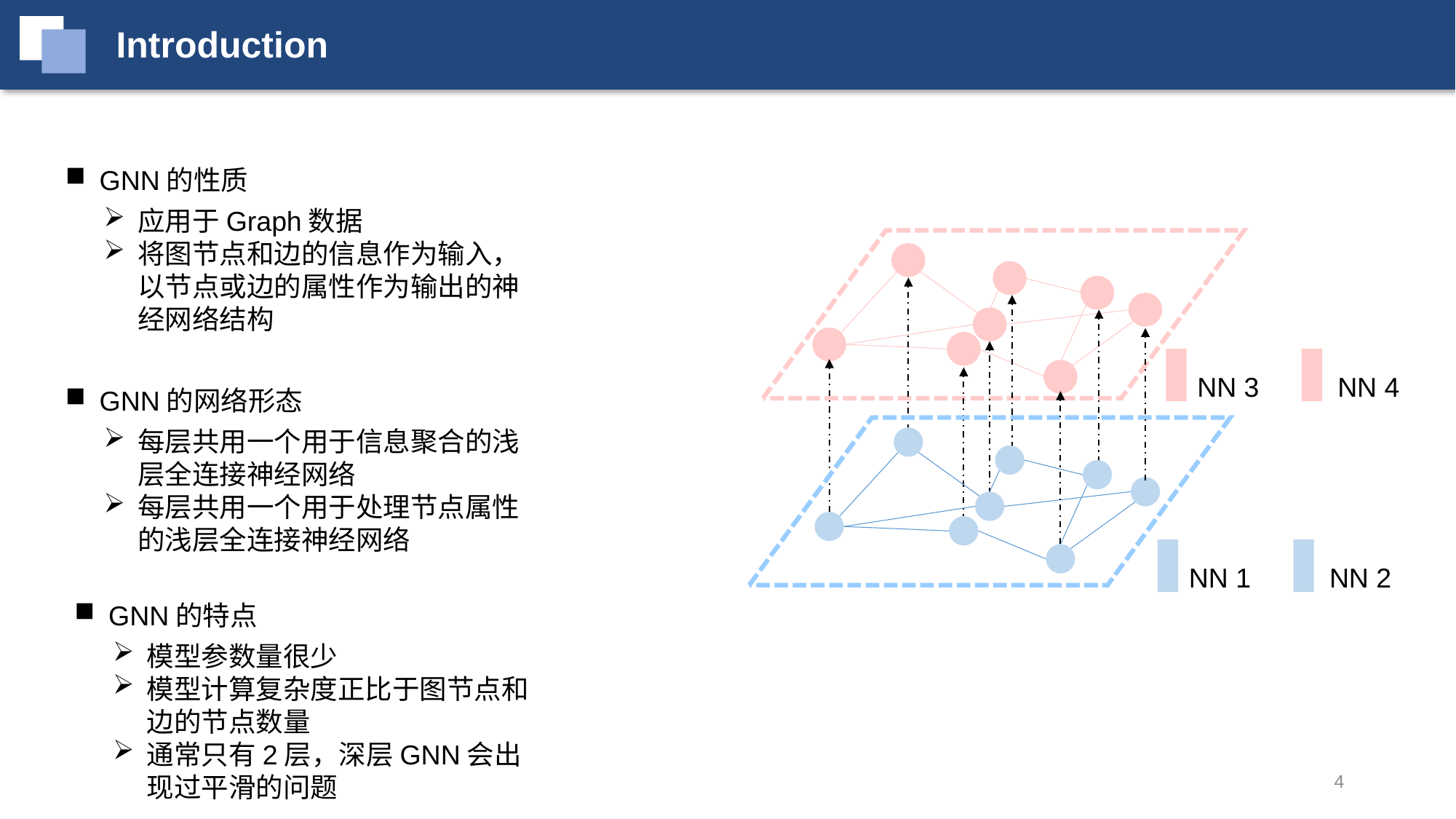

Introduction

GNN的性质
应用于Graph数据
将图节点和边的信息作为输入，以节点或边的属性作为输出的神经网络结构

NN 3
NN 4
GNN的网络形态
每层共用一个用于信息聚合的浅层全连接神经网络
每层共用一个用于处理节点属性的浅层全连接神经网络

NN 1
NN 2
GNN的特点
模型参数量很少
模型计算复杂度正比于图节点和边的节点数量
通常只有2层，深层GNN会出现过平滑的问题
4